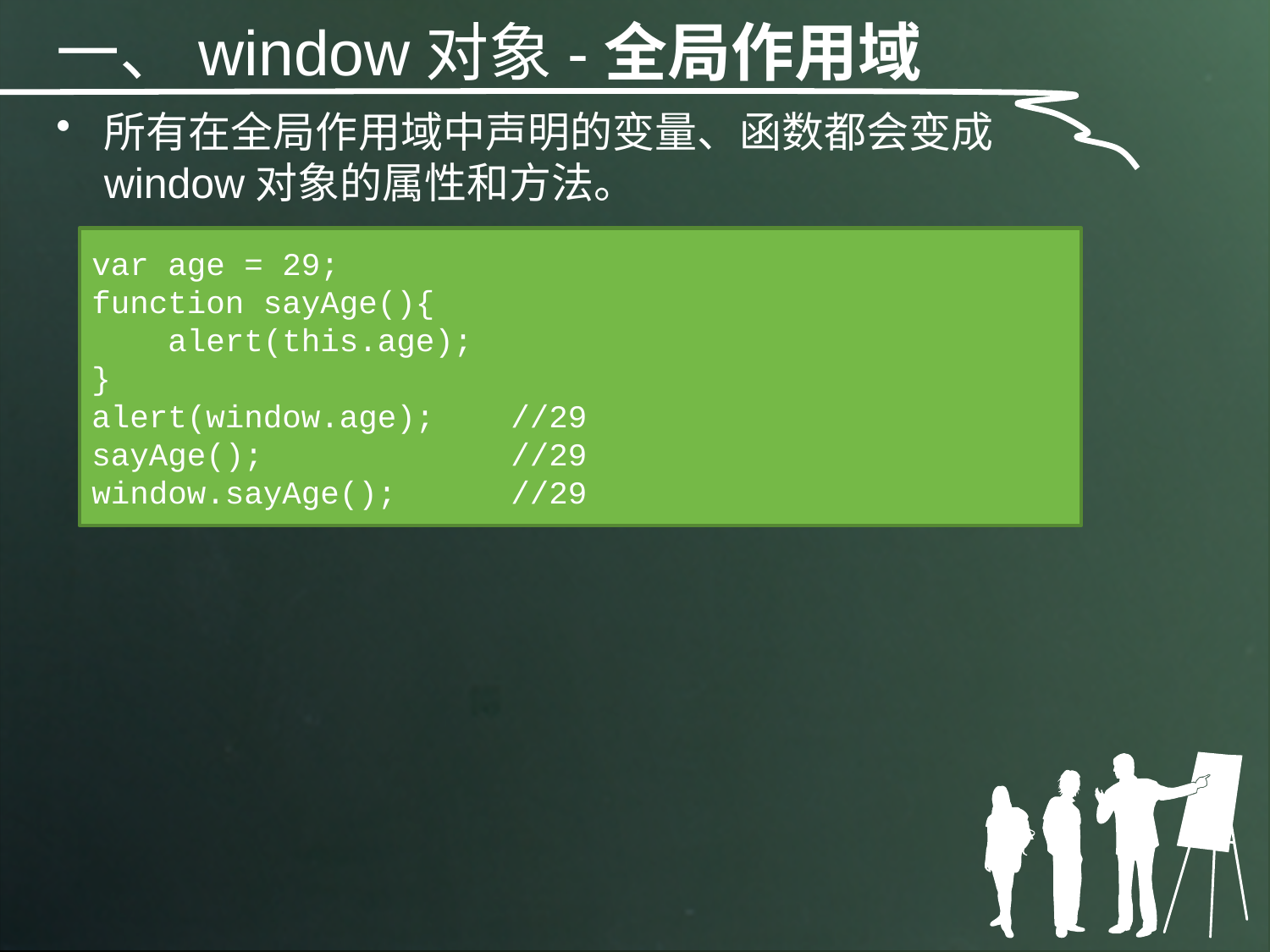

一、window对象-全局作用域

所有在全局作用域中声明的变量、函数都会变成window对象的属性和方法。

var age = 29;
function sayAge(){
    alert(this.age);
}
alert(window.age);    //29
sayAge();             //29
window.sayAge();      //29